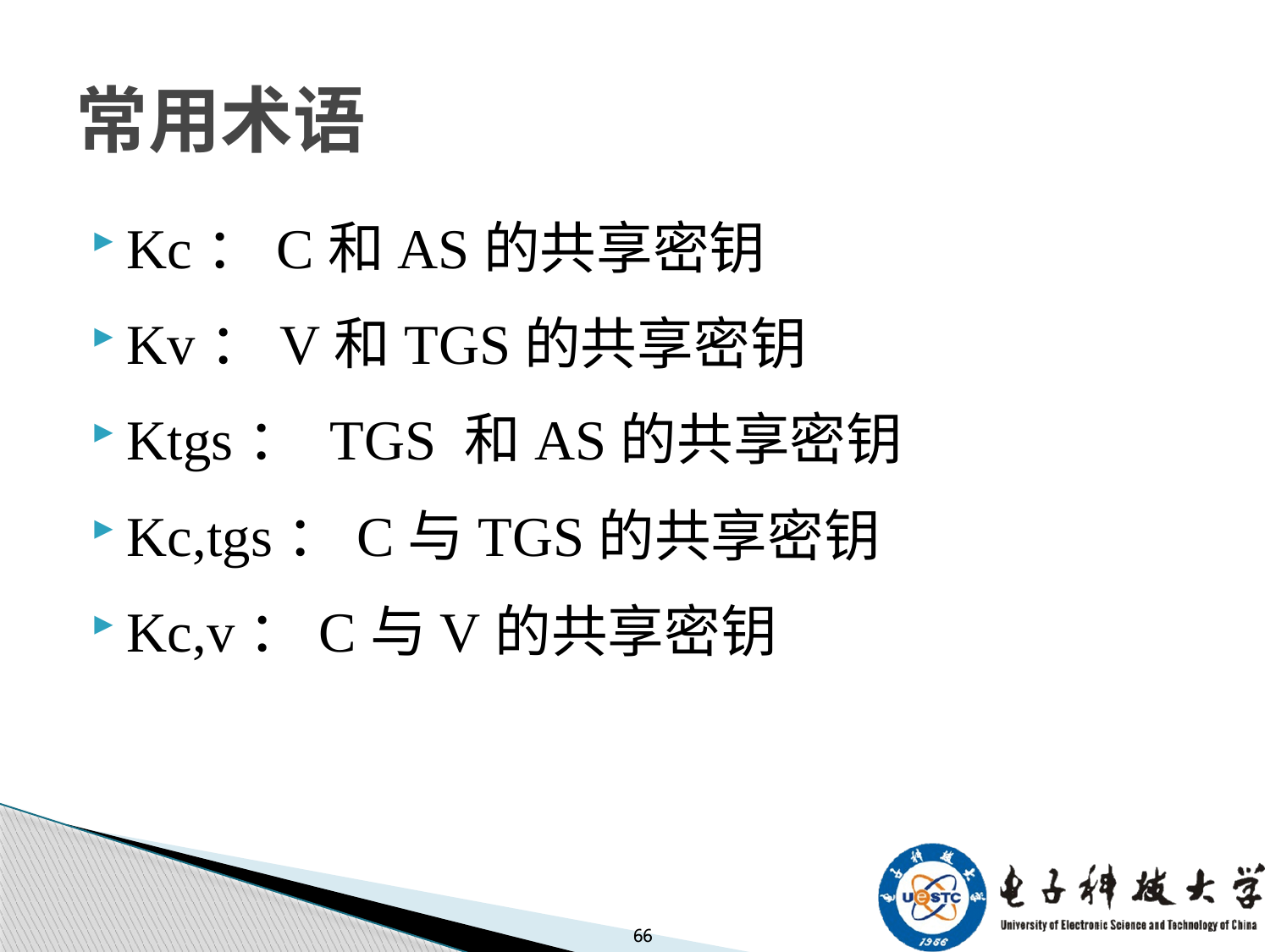

# 常用术语
Kc：C和AS的共享密钥
Kv：V和TGS的共享密钥
Ktgs： TGS 和AS的共享密钥
Kc,tgs：C与TGS的共享密钥
Kc,v：C与V的共享密钥
66